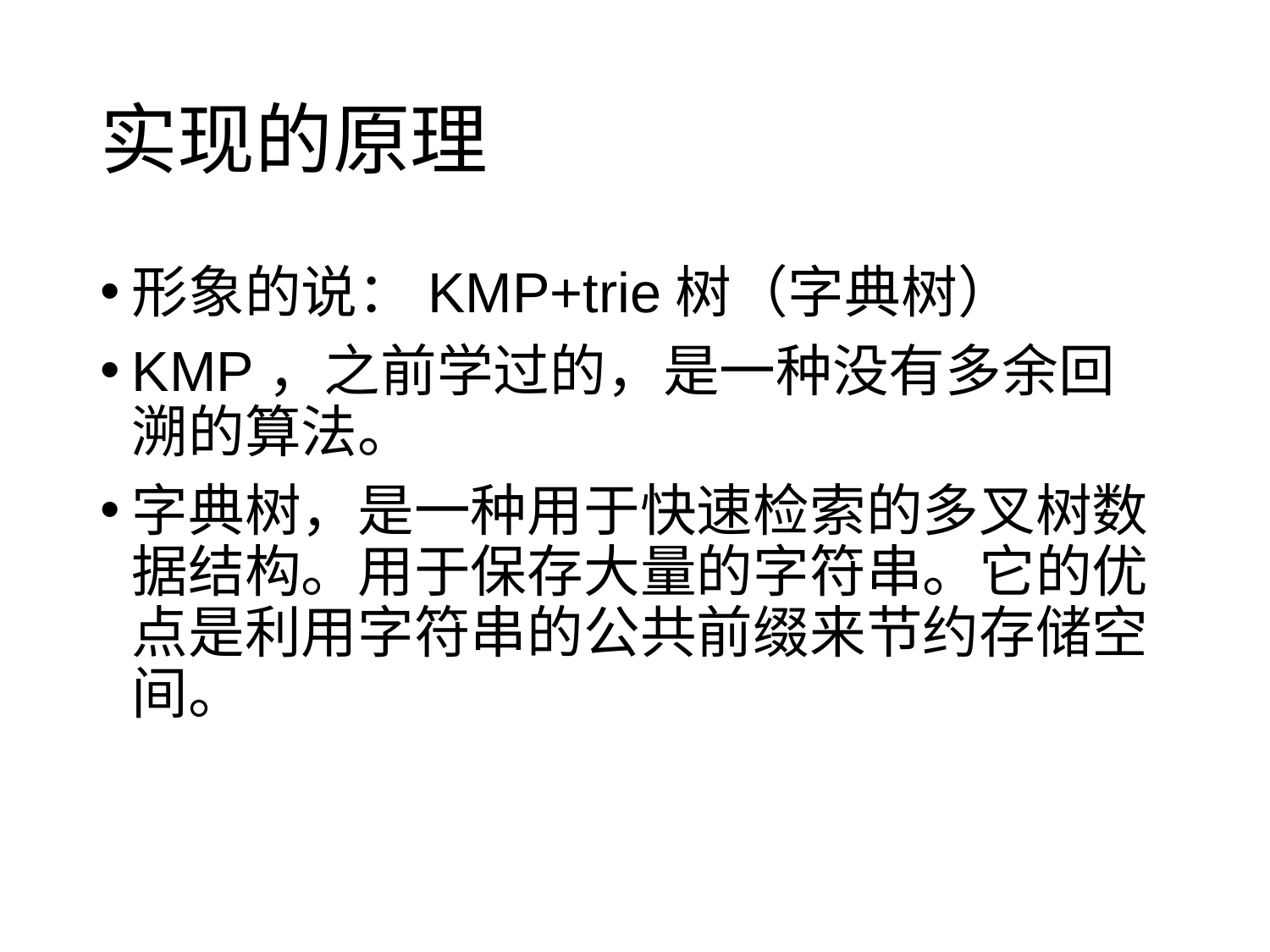

# 实现的原理
形象的说：KMP+trie树（字典树）
KMP，之前学过的，是一种没有多余回溯的算法。
字典树，是一种用于快速检索的多叉树数据结构。用于保存大量的字符串。它的优点是利用字符串的公共前缀来节约存储空间。